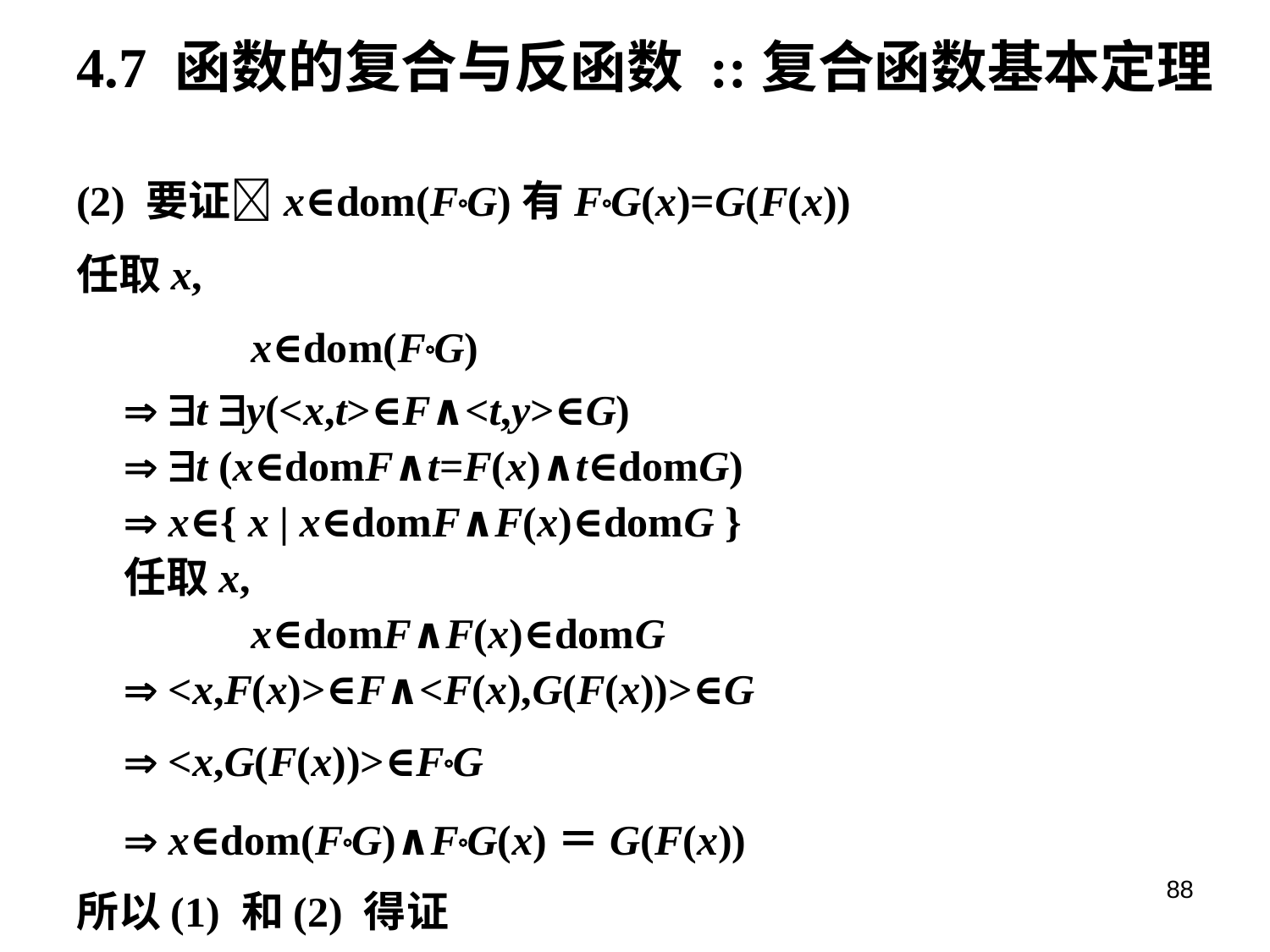

# 4.7 函数的复合与反函数 ::复合函数基本定理
(2) 要证∀x∈dom(F°G)有F°G(x)=G(F(x))
任取x,
	x∈dom(F°G)
⇒ ∃t ∃y(<x,t>∈F∧<t,y>∈G)
⇒ ∃t (x∈domF∧t=F(x)∧t∈domG)
⇒ x∈{ x | x∈domF∧F(x)∈domG }
任取x,
	x∈domF∧F(x)∈domG
⇒ <x,F(x)>∈F∧<F(x),G(F(x))>∈G
⇒ <x,G(F(x))>∈F°G
⇒ x∈dom(F°G)∧F°G(x)＝G(F(x))
所以(1) 和(2) 得证
88